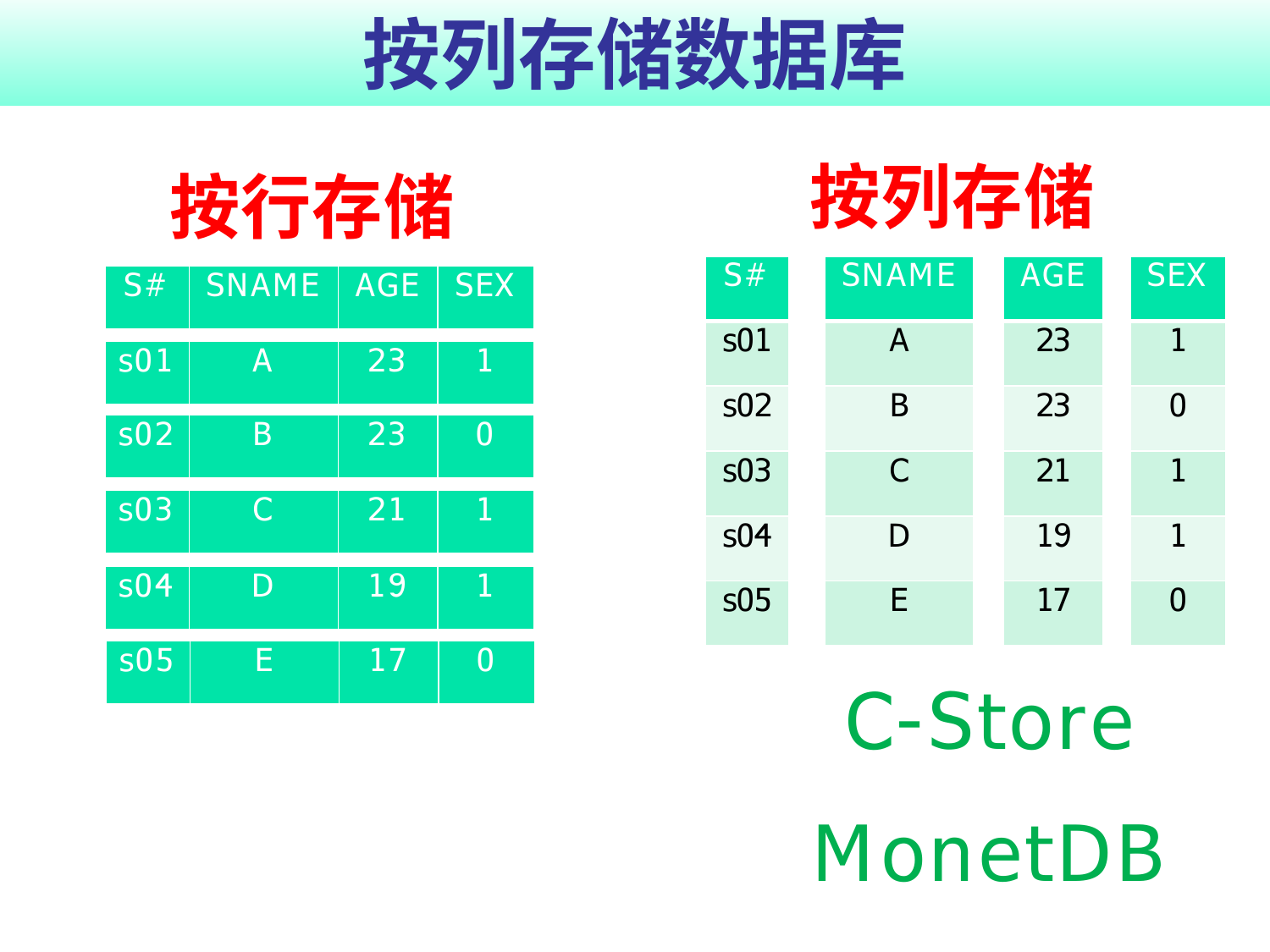

# 按列存储数据库
按列存储
按行存储
| S# |
| --- |
| s01 |
| s02 |
| s03 |
| s04 |
| s05 |
| SNAME |
| --- |
| A |
| B |
| C |
| D |
| E |
| AGE |
| --- |
| 23 |
| 23 |
| 21 |
| 19 |
| 17 |
| SEX |
| --- |
| 1 |
| 0 |
| 1 |
| 1 |
| 0 |
| S# | SNAME | AGE | SEX |
| --- | --- | --- | --- |
| s01 | A | 23 | 1 |
| --- | --- | --- | --- |
| s02 | B | 23 | 0 |
| --- | --- | --- | --- |
| s03 | C | 21 | 1 |
| --- | --- | --- | --- |
| s04 | D | 19 | 1 |
| --- | --- | --- | --- |
| s05 | E | 17 | 0 |
| --- | --- | --- | --- |
C-Store
MonetDB